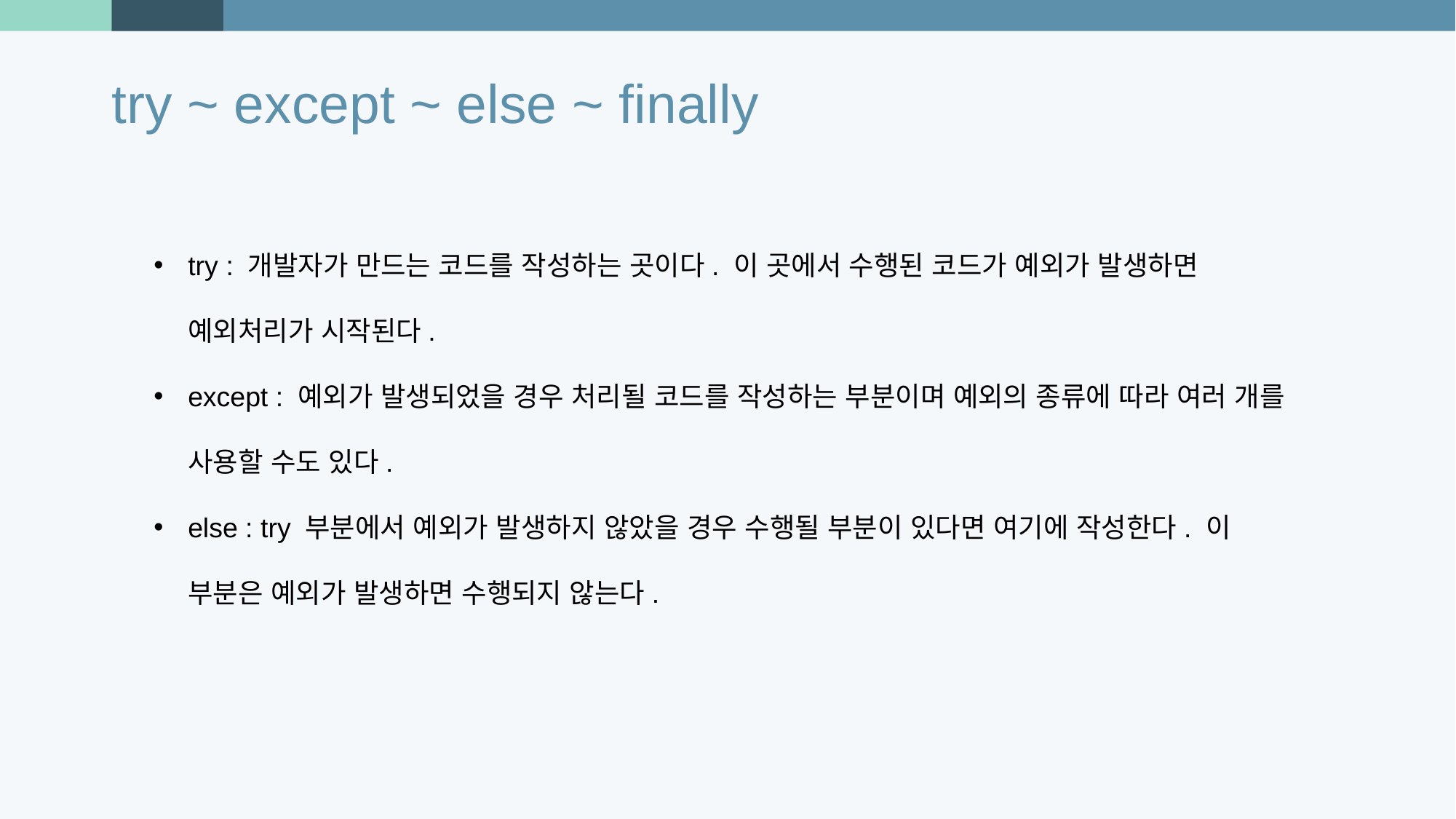

try ~ except ~ else ~ finally
try : 개발자가 만드는 코드를 작성하는 곳이다. 이 곳에서 수행된 코드가 예외가 발생하면 예외처리가 시작된다.
except : 예외가 발생되었을 경우 처리될 코드를 작성하는 부분이며 예외의 종류에 따라 여러 개를 사용할 수도 있다.
else : try 부분에서 예외가 발생하지 않았을 경우 수행될 부분이 있다면 여기에 작성한다. 이 부분은 예외가 발생하면 수행되지 않는다.

Photo by Joel Filipe on Unsplash